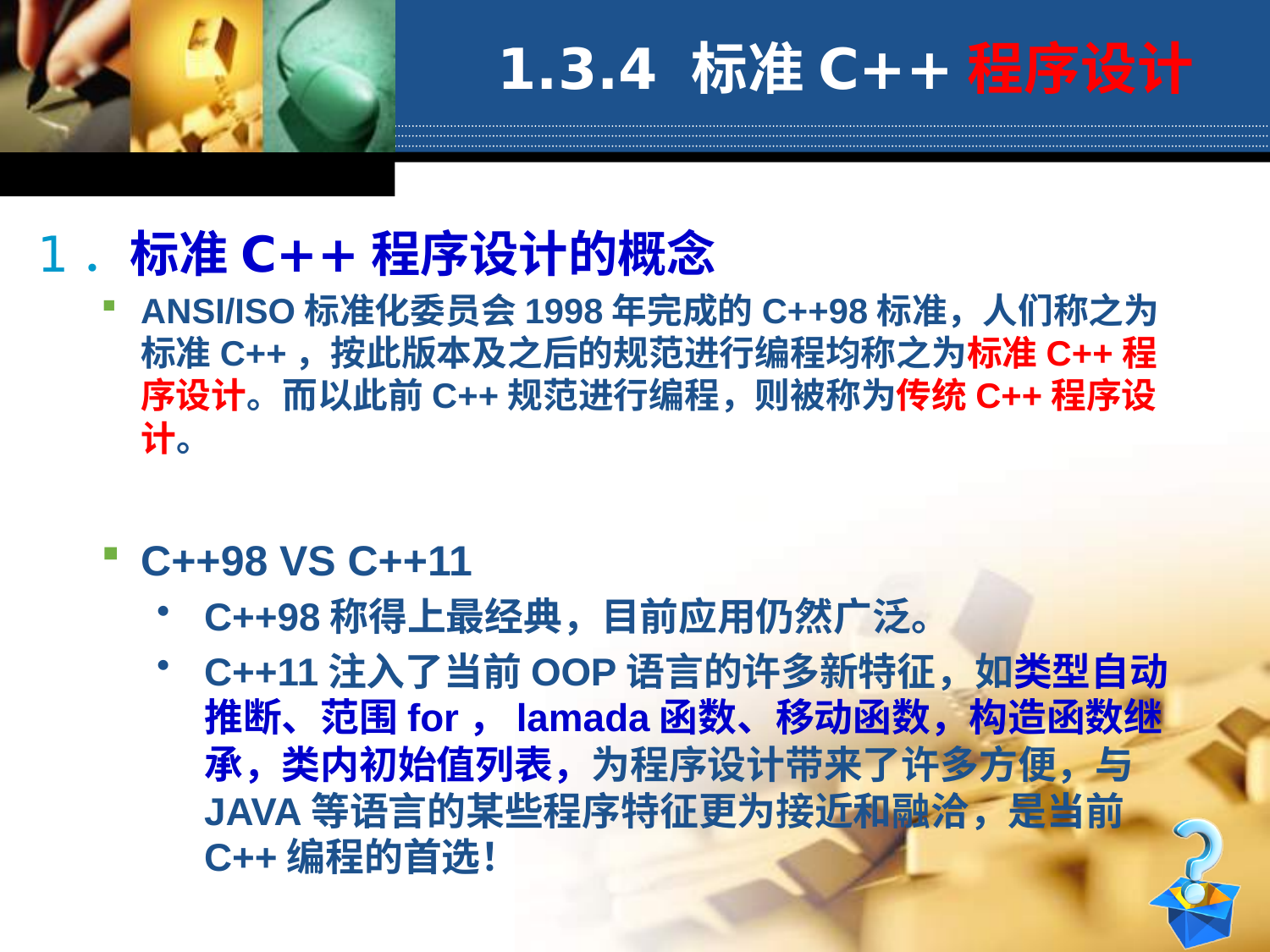

1.3.4 标准C++程序设计
1．标准C++程序设计的概念
ANSI/ISO标准化委员会1998年完成的C++98标准，人们称之为标准C++，按此版本及之后的规范进行编程均称之为标准C++程序设计。而以此前C++规范进行编程，则被称为传统C++程序设计。

C++98 VS C++11
C++98称得上最经典，目前应用仍然广泛。
C++11注入了当前OOP语言的许多新特征，如类型自动推断、范围for，lamada函数、移动函数，构造函数继承，类内初始值列表，为程序设计带来了许多方便，与JAVA等语言的某些程序特征更为接近和融洽，是当前C++编程的首选！